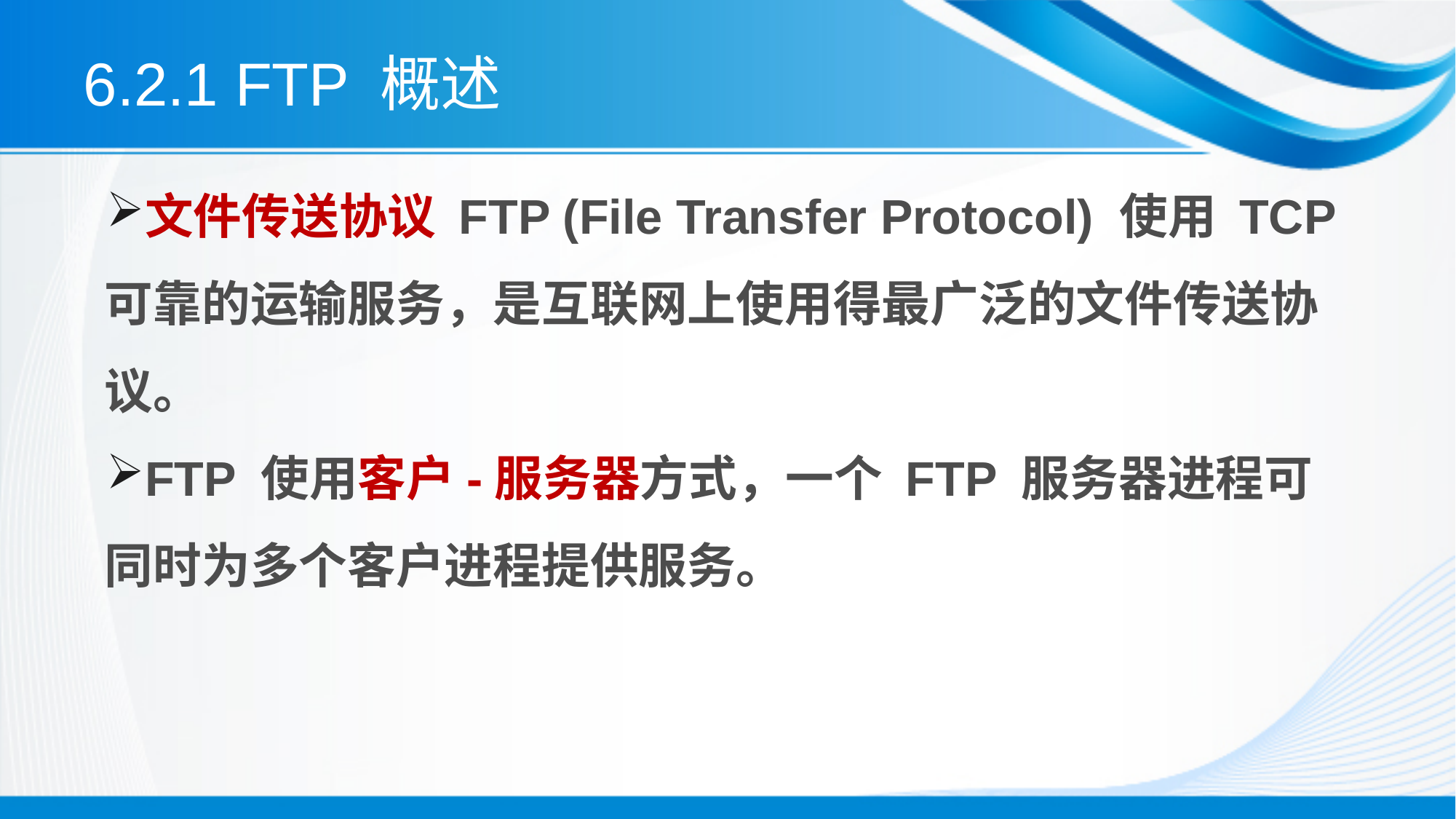

# 6.2.1 FTP 概述
文件传送协议 FTP (File Transfer Protocol) 使用 TCP 可靠的运输服务，是互联网上使用得最广泛的文件传送协议。
FTP 使用客户-服务器方式，一个 FTP 服务器进程可同时为多个客户进程提供服务。